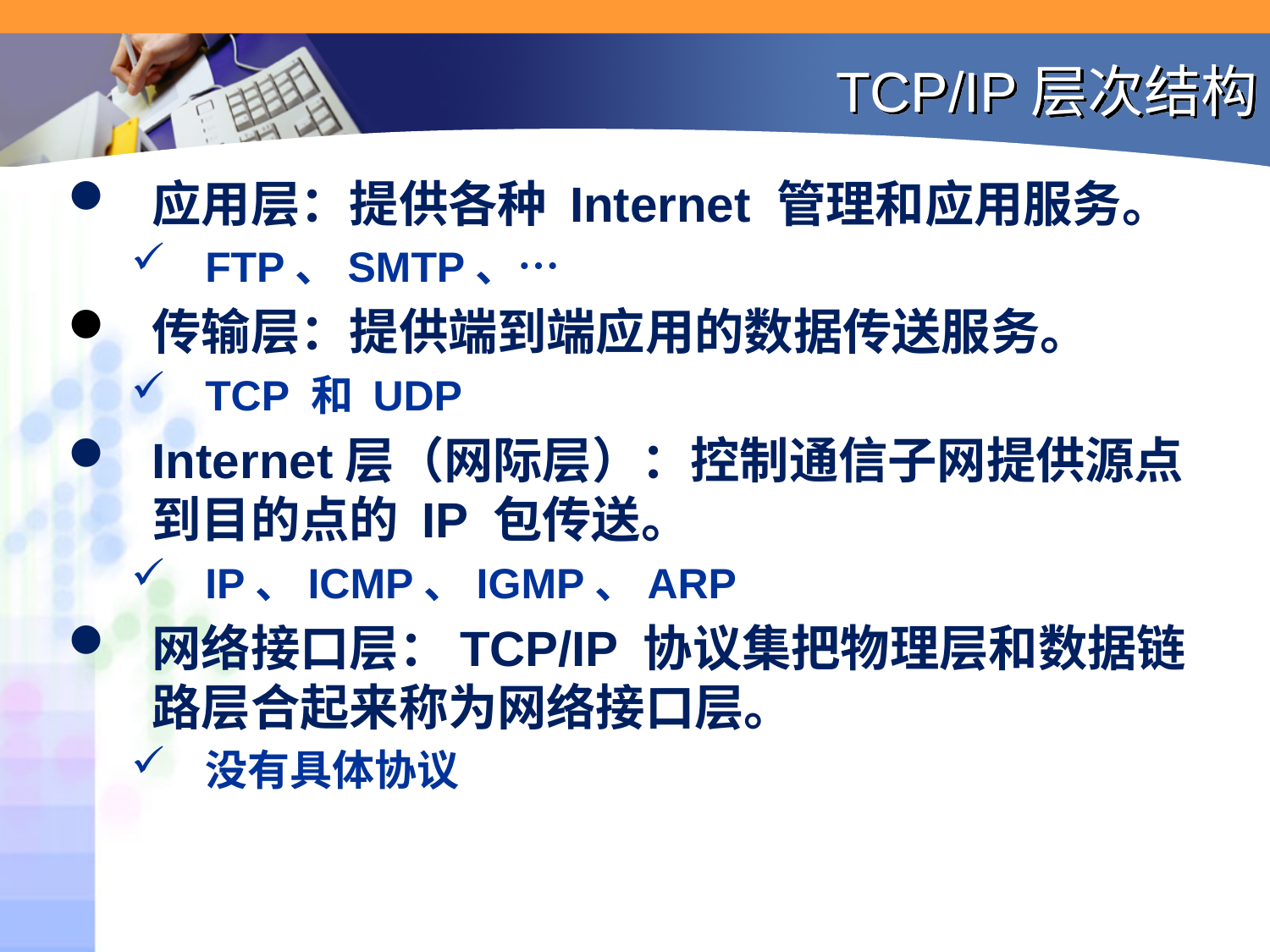

# TCP/IP层次结构
应用层：提供各种 Internet 管理和应用服务。
FTP、SMTP、…
传输层：提供端到端应用的数据传送服务。
TCP 和 UDP
Internet层（网际层）：控制通信子网提供源点到目的点的 IP 包传送。
IP、ICMP、IGMP、ARP
网络接口层：TCP/IP 协议集把物理层和数据链路层合起来称为网络接口层。
没有具体协议